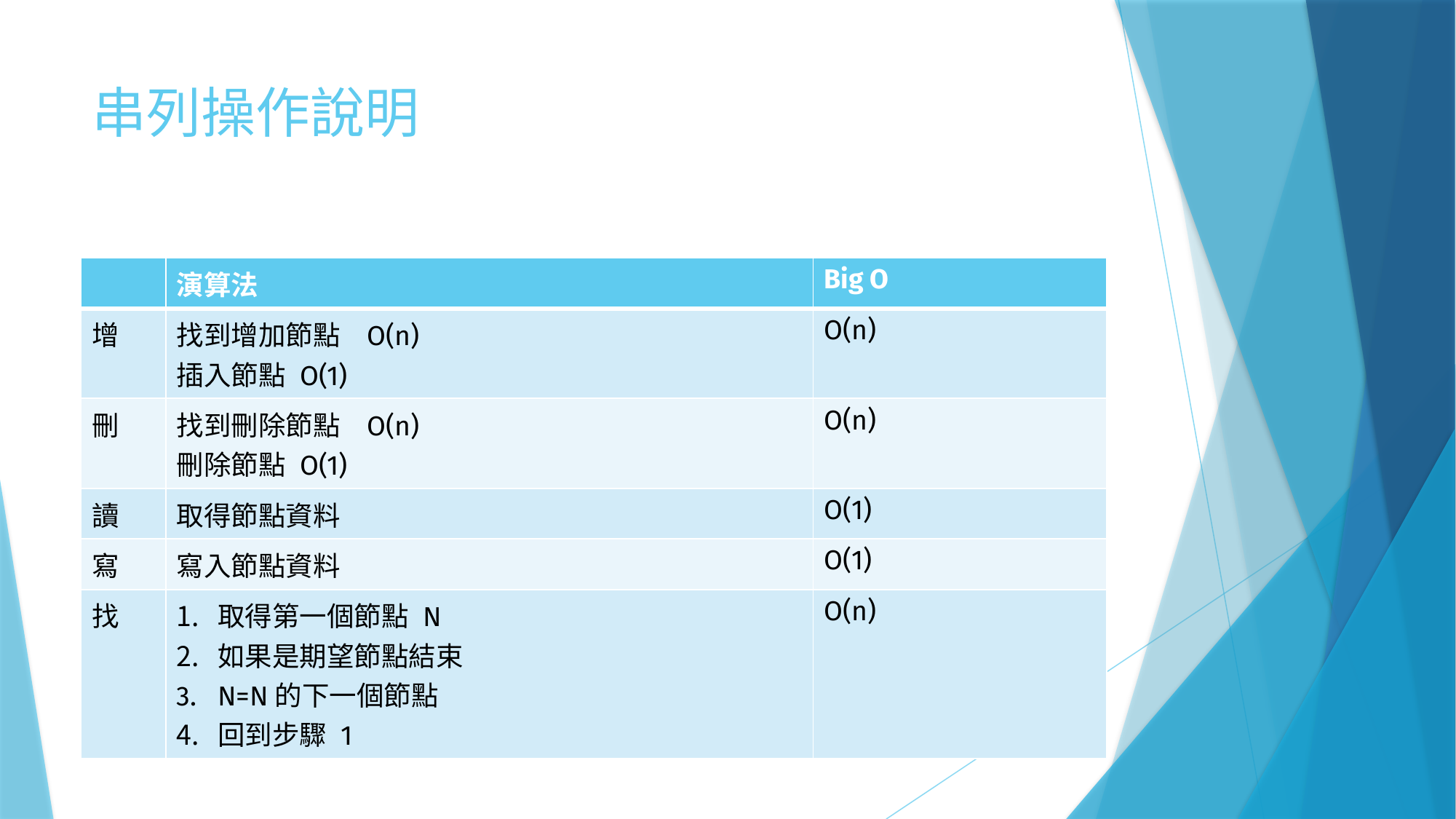

# 串列操作說明
|  | 演算法 | Big O |
| --- | --- | --- |
| 增 | 找到增加節點 O(n) 插入節點 O(1) | O(n) |
| 刪 | 找到刪除節點 O(n) 刪除節點 O(1) | O(n) |
| 讀 | 取得節點資料 | O(1) |
| 寫 | 寫入節點資料 | O(1) |
| 找 | 取得第一個節點 N 如果是期望節點結束 N=N的下一個節點 回到步驟 1 | O(n) |